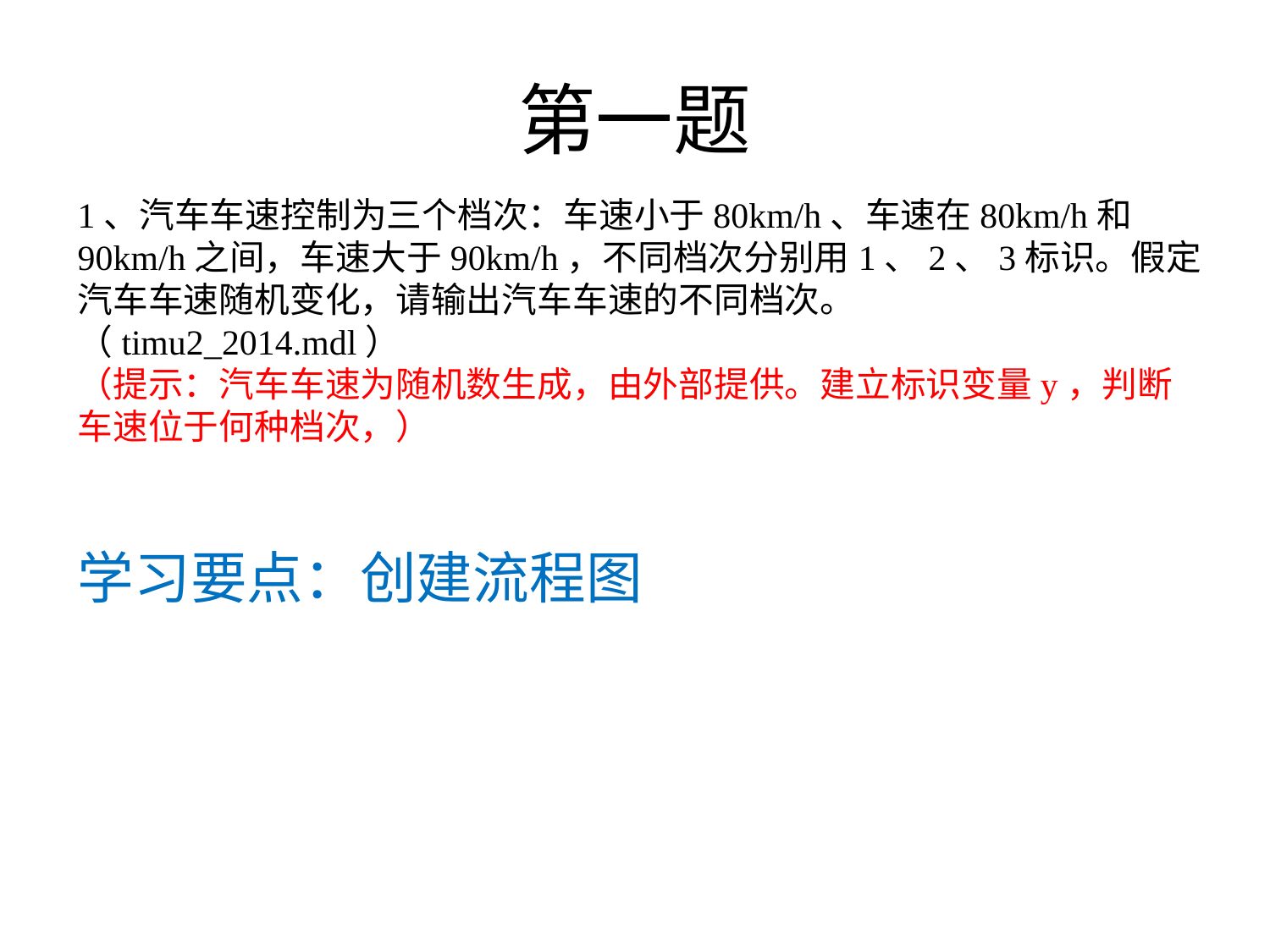

# 第一题
1、汽车车速控制为三个档次：车速小于80km/h、车速在80km/h和90km/h之间，车速大于90km/h，不同档次分别用1、2、3标识。假定汽车车速随机变化，请输出汽车车速的不同档次。
（timu2_2014.mdl）
（提示：汽车车速为随机数生成，由外部提供。建立标识变量y，判断车速位于何种档次，）
学习要点：创建流程图